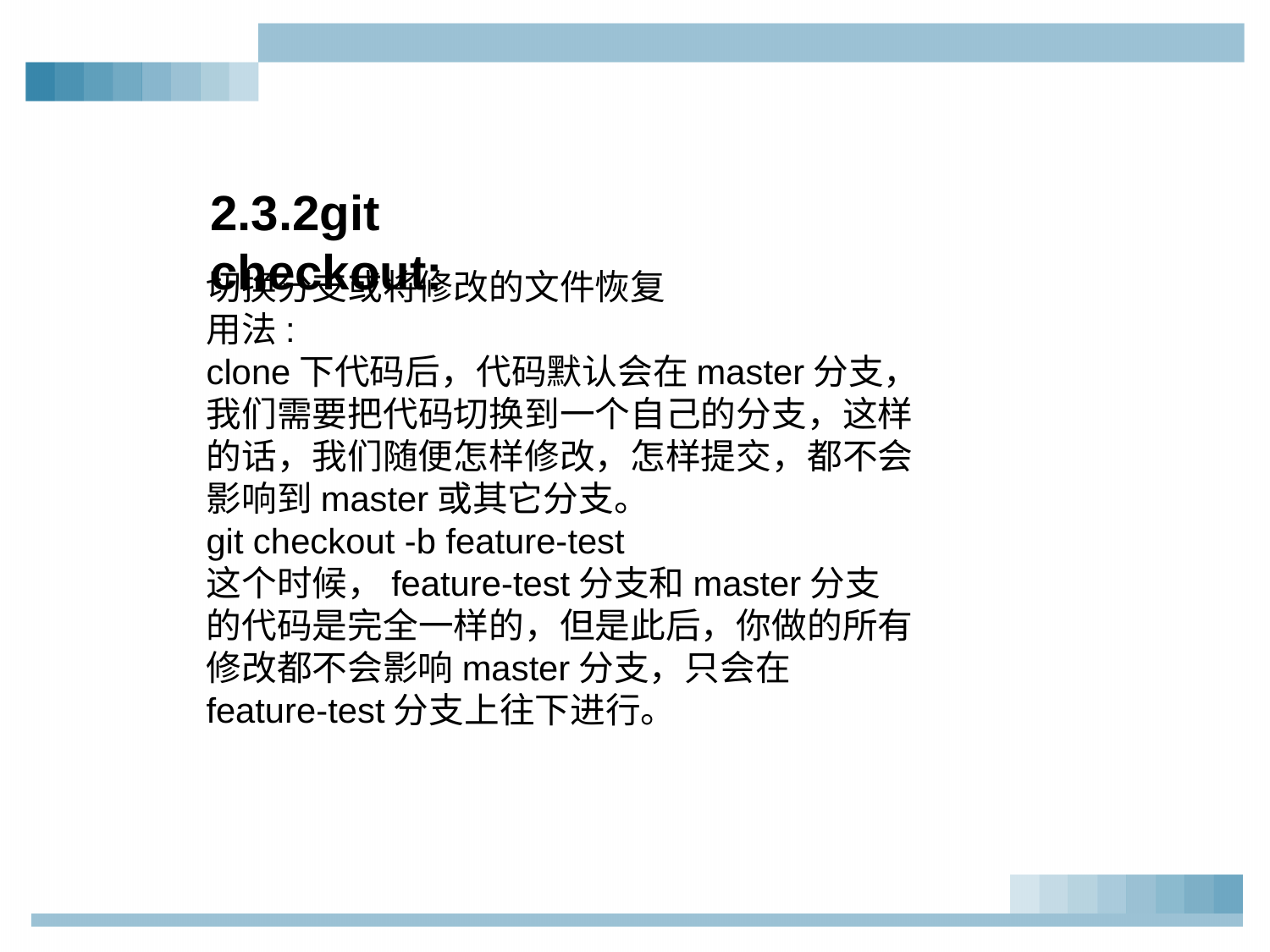

2.3.2git checkout:
切换分支或将修改的文件恢复
用法:
clone下代码后，代码默认会在master分支，我们需要把代码切换到一个自己的分支，这样的话，我们随便怎样修改，怎样提交，都不会影响到master或其它分支。
git checkout -b feature-test
这个时候，feature-test分支和master分支的代码是完全一样的，但是此后，你做的所有修改都不会影响master分支，只会在feature-test分支上往下进行。